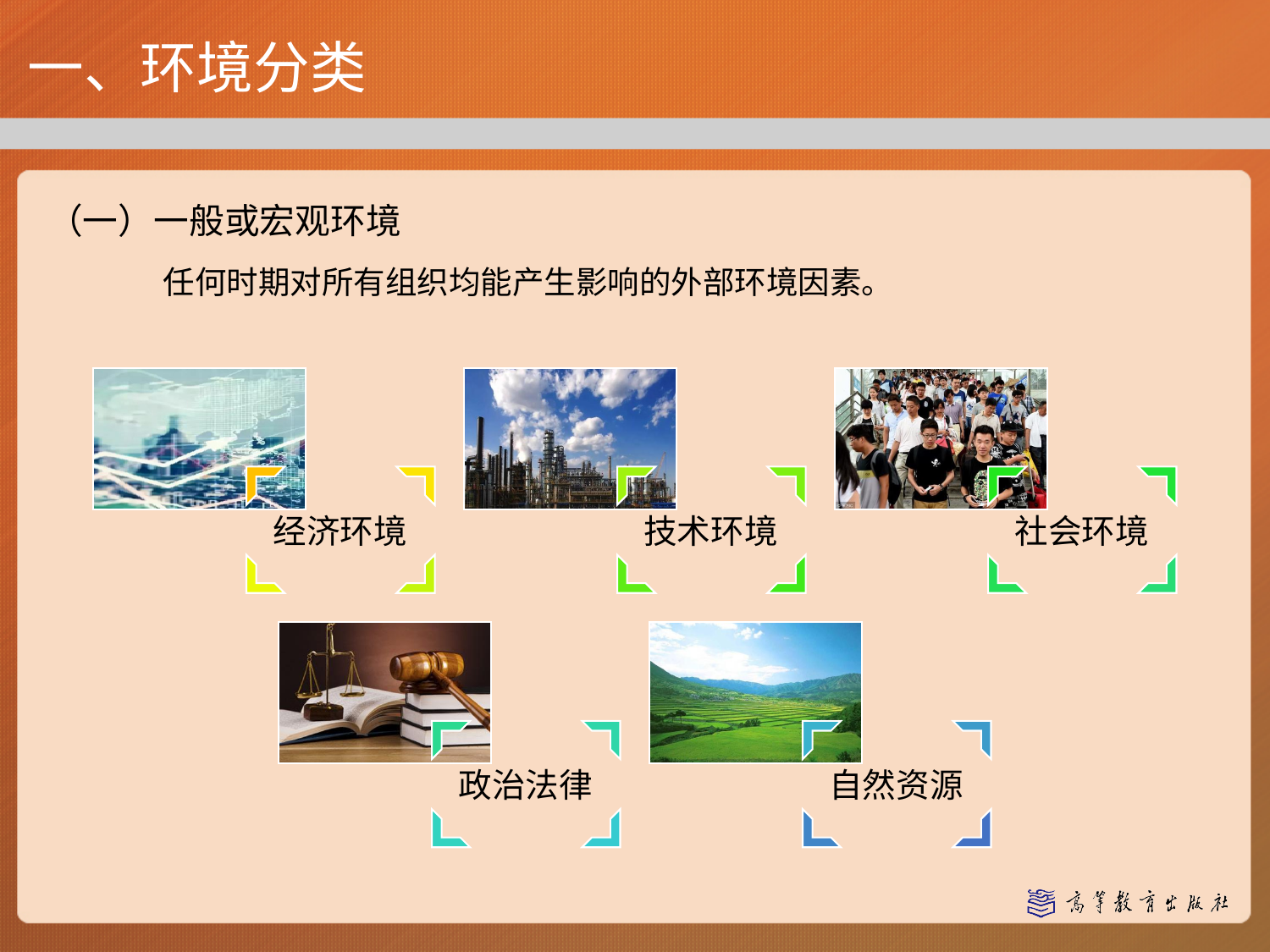

一、环境分类
（一）一般或宏观环境
任何时期对所有组织均能产生影响的外部环境因素。
经济环境
技术环境
社会环境
政治法律
自然资源